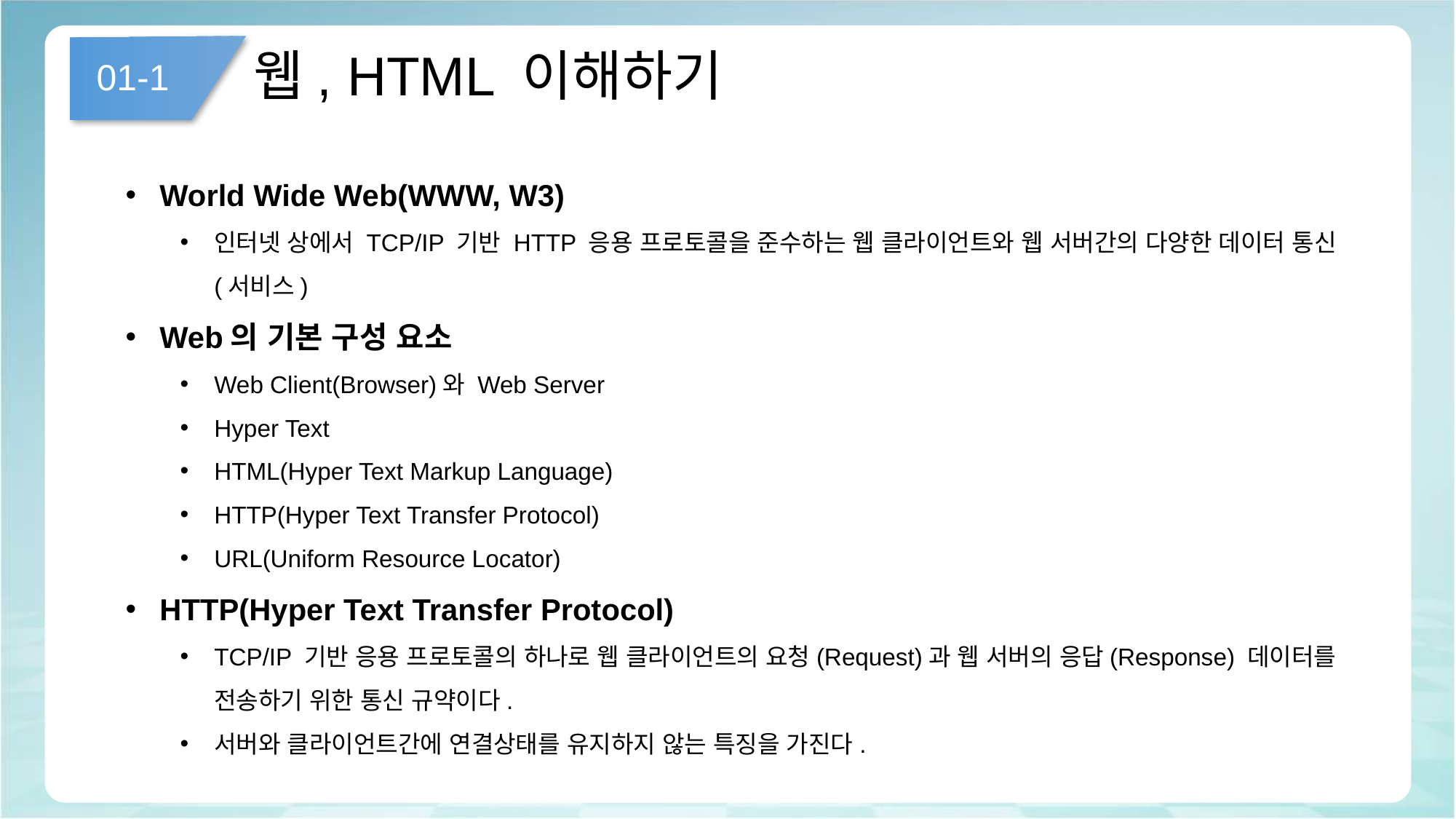

# 웹, HTML 이해하기
01-1
World Wide Web(WWW, W3)
인터넷 상에서 TCP/IP 기반 HTTP 응용 프로토콜을 준수하는 웹 클라이언트와 웹 서버간의 다양한 데이터 통신(서비스)
Web의 기본 구성 요소
Web Client(Browser)와 Web Server
Hyper Text
HTML(Hyper Text Markup Language)
HTTP(Hyper Text Transfer Protocol)
URL(Uniform Resource Locator)
HTTP(Hyper Text Transfer Protocol)
TCP/IP 기반 응용 프로토콜의 하나로 웹 클라이언트의 요청(Request)과 웹 서버의 응답(Response) 데이터를 전송하기 위한 통신 규약이다.
서버와 클라이언트간에 연결상태를 유지하지 않는 특징을 가진다.